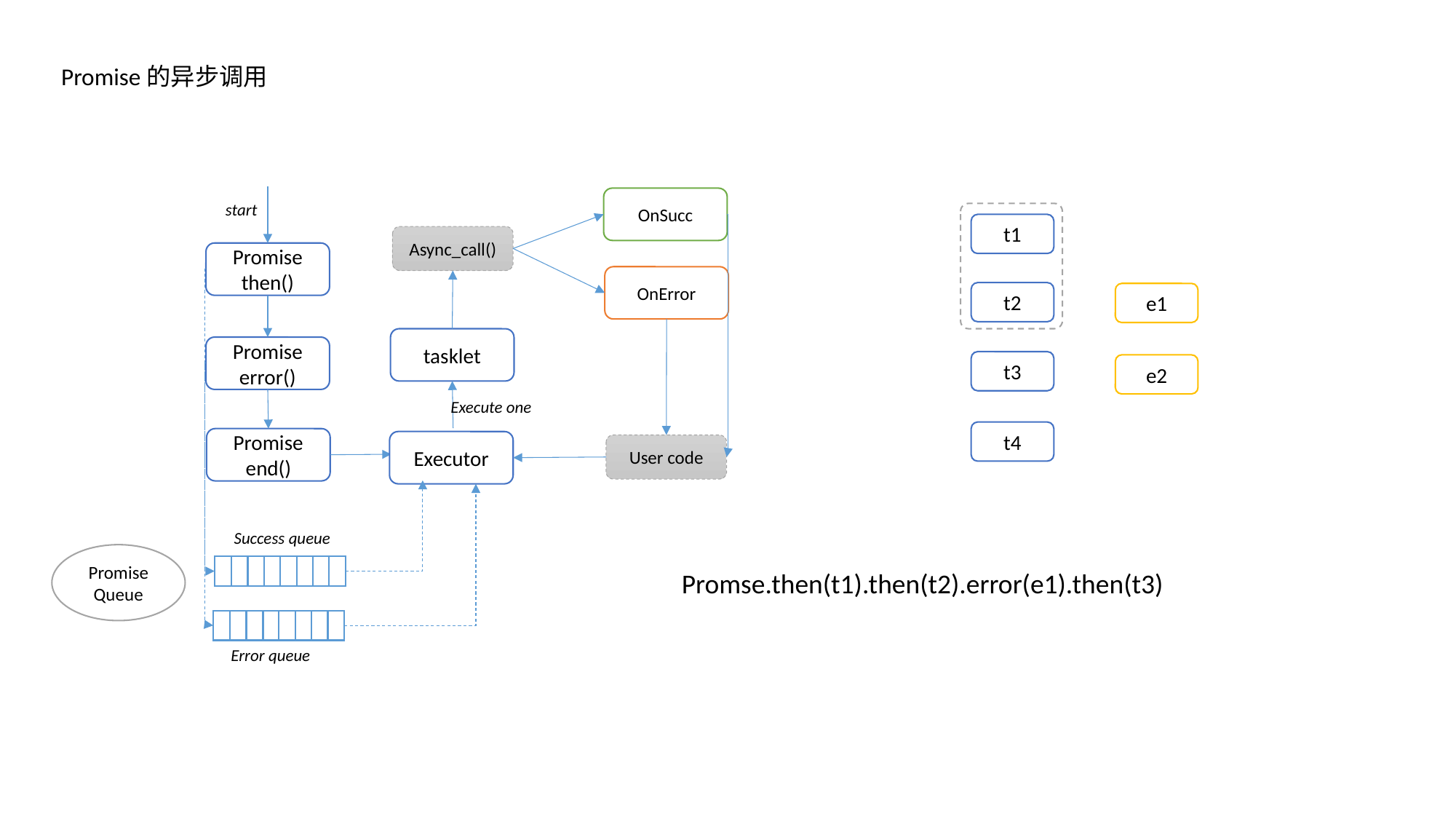

Promise的异步调用
OnSucc
start

t1
Async_call()
Promise
then()
OnError
t2
e1
tasklet
Promise
error()
t3
e2
Execute one
t4
Promise
end()
Executor
User code
Success queue

Promise Queue
Promse.then(t1).then(t2).error(e1).then(t3)

Error queue